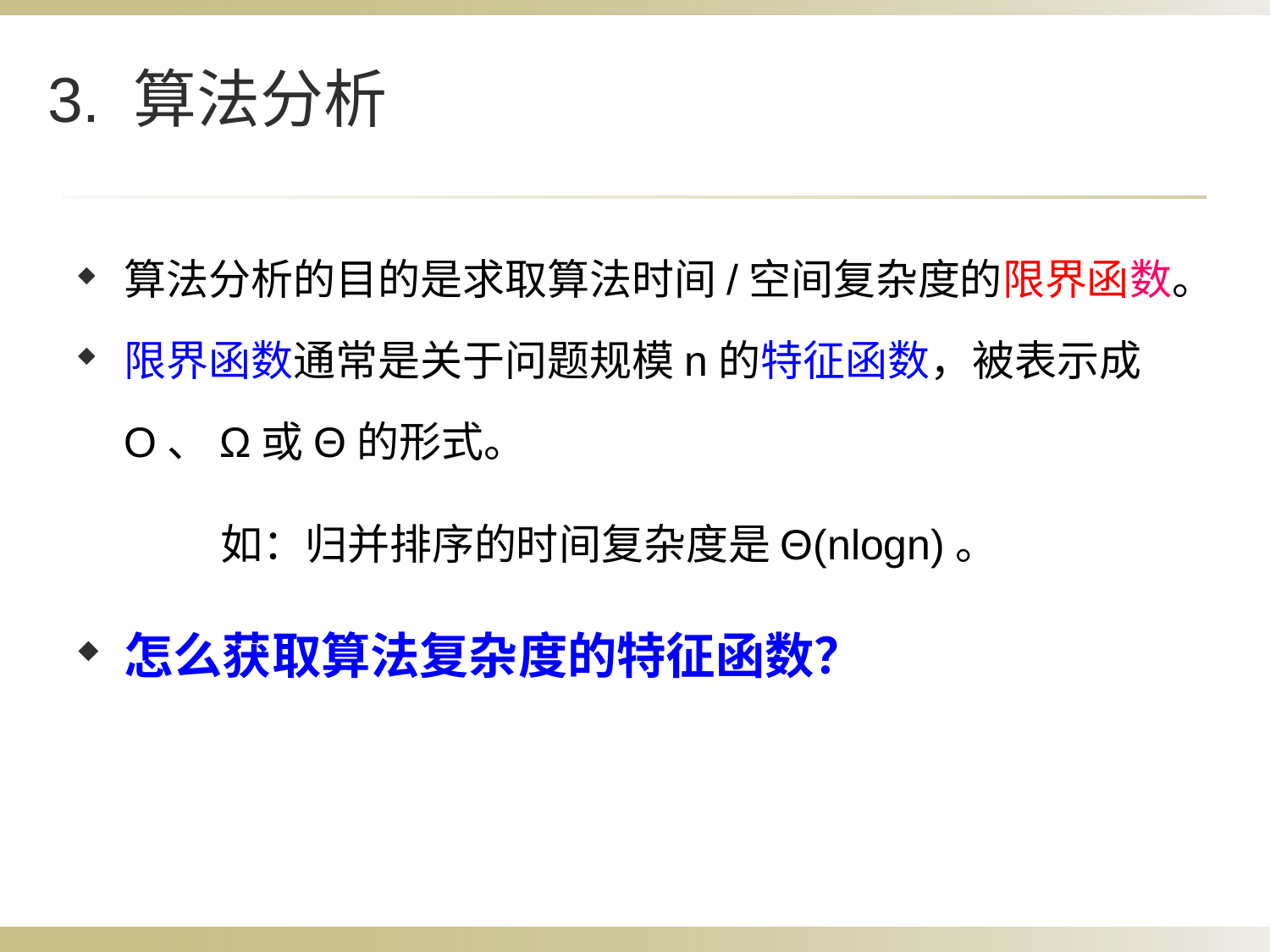

# 3. 算法分析
算法分析的目的是求取算法时间/空间复杂度的限界函数。
限界函数通常是关于问题规模n的特征函数，被表示成Ο、Ω或Θ的形式。
 如：归并排序的时间复杂度是Θ(nlogn)。
怎么获取算法复杂度的特征函数？